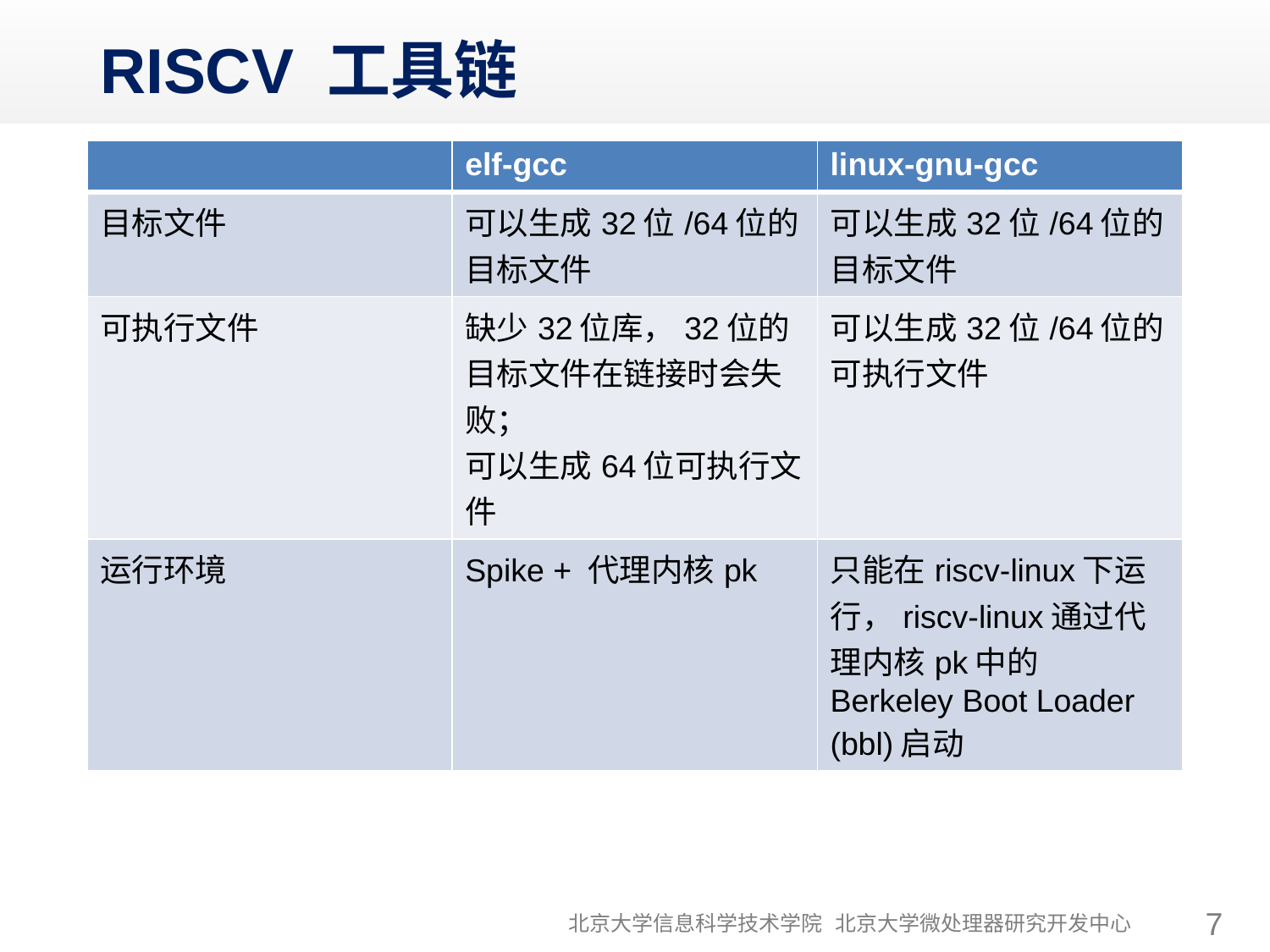

# RISCV 工具链
|  | elf-gcc | linux-gnu-gcc |
| --- | --- | --- |
| 目标文件 | 可以生成32位/64位的目标文件 | 可以生成32位/64位的目标文件 |
| 可执行文件 | 缺少32位库，32位的目标文件在链接时会失败； 可以生成64位可执行文件 | 可以生成32位/64位的可执行文件 |
| 运行环境 | Spike + 代理内核pk | 只能在riscv-linux下运行，riscv-linux通过代理内核pk中的Berkeley Boot Loader (bbl)启动 |
北京大学信息科学技术学院  北京大学微处理器研究开发中心
7